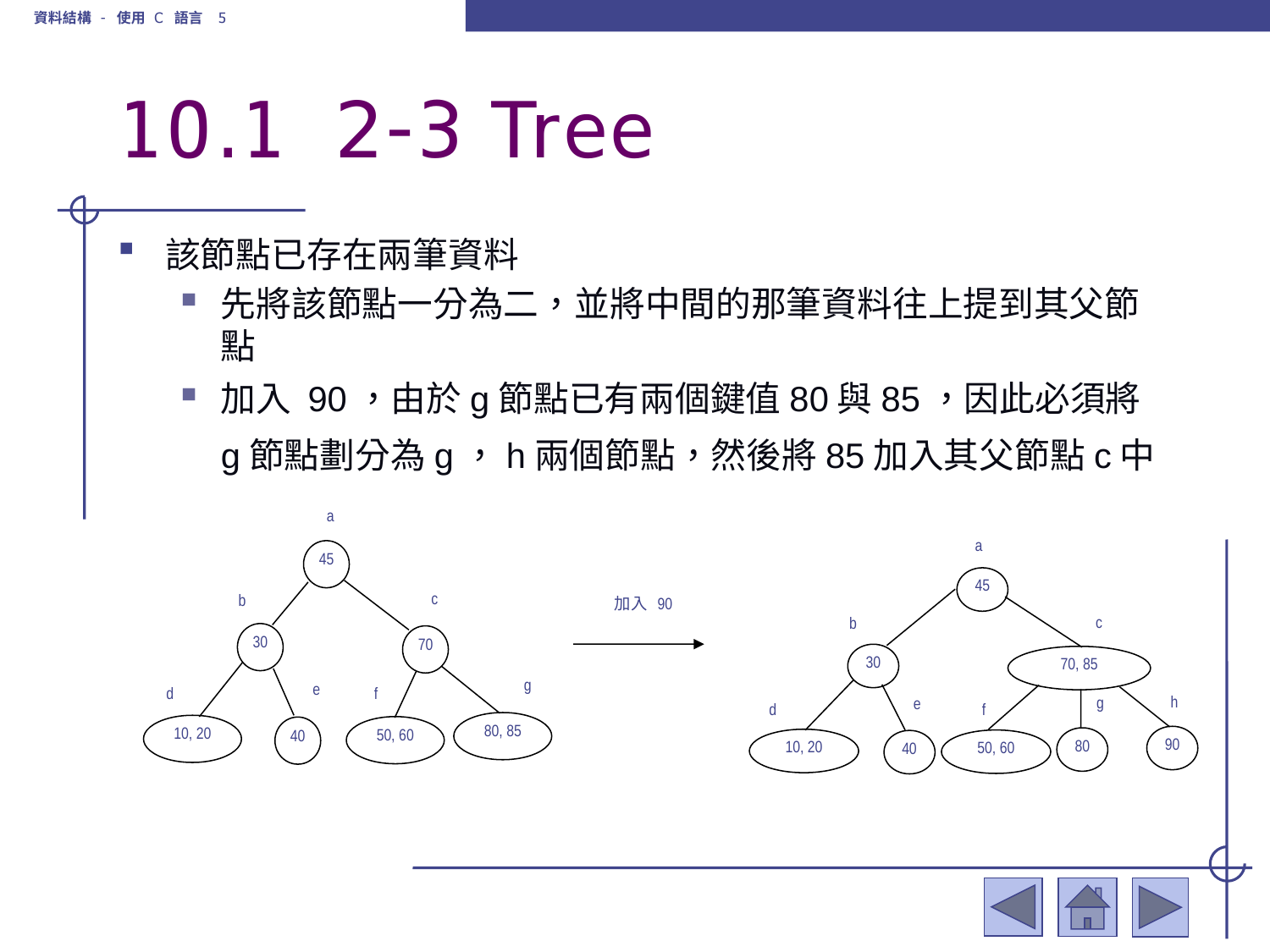

資料結構 - 使用 C 語言   5
# 10.1  2-3 Tree
該節點已存在兩筆資料
先將該節點一分為二，並將中間的那筆資料往上提到其父節點
加入 90，由於g節點已有兩個鍵值80與85，因此必須將g節點劃分為g，h兩個節點，然後將85加入其父節點c中

a
45

c
b
30
70

g
e
d
f
80, 85
10, 20
50, 60
40
a
45

c
b
30
70, 85

h
g
e
d
f
90
80
10, 20
50, 60
40
加入 90